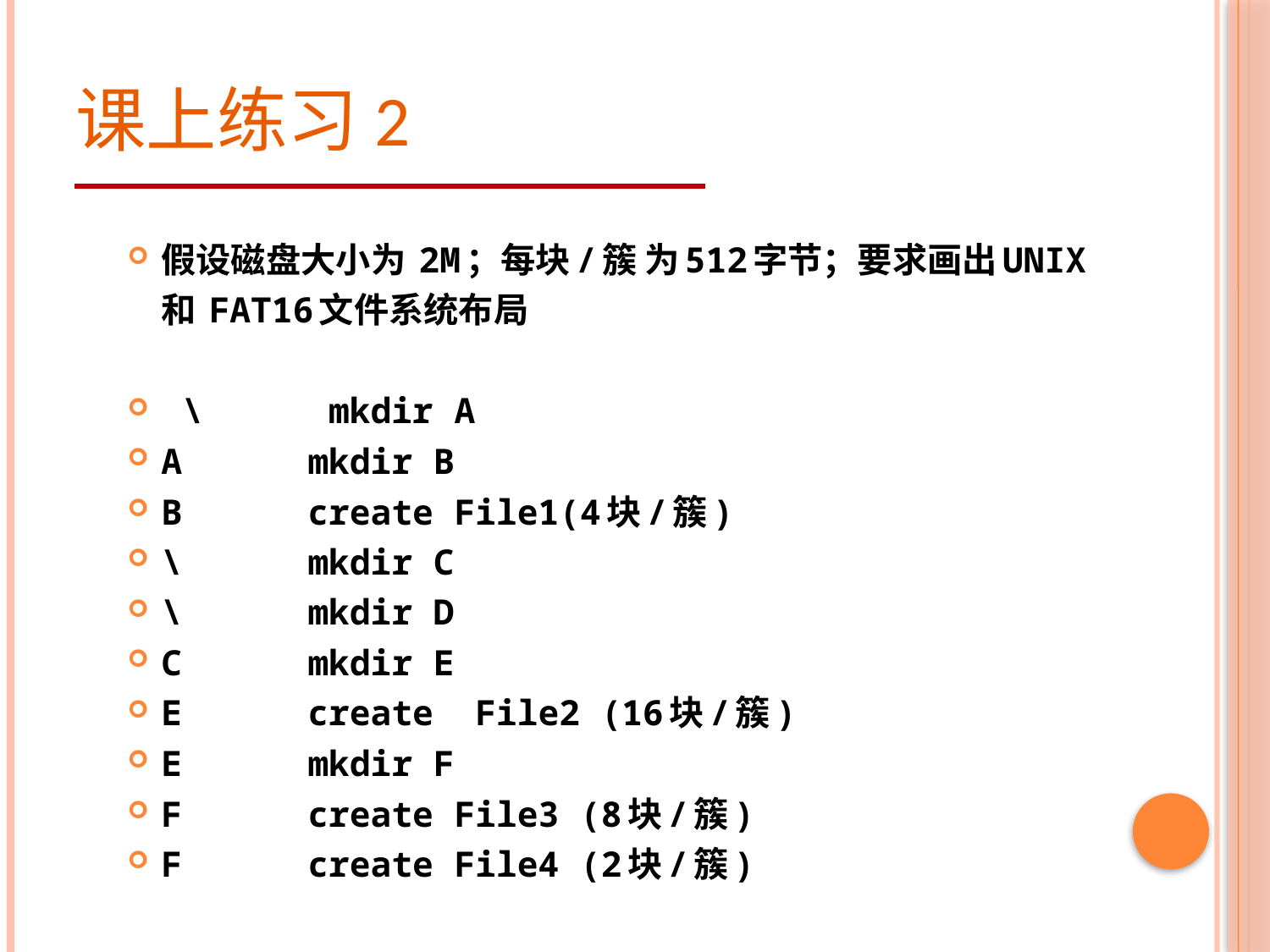

# 课上练习2
假设磁盘大小为 2M；每块/簇 为512字节；要求画出UNIX 和 FAT16文件系统布局

 \      mkdir A
A      mkdir B
B      create File1(4块/簇)
\      mkdir C
\      mkdir D
C      mkdir E
E      create  File2 (16块/簇)
E      mkdir F
F      create File3 (8块/簇)
F      create File4 (2块/簇)